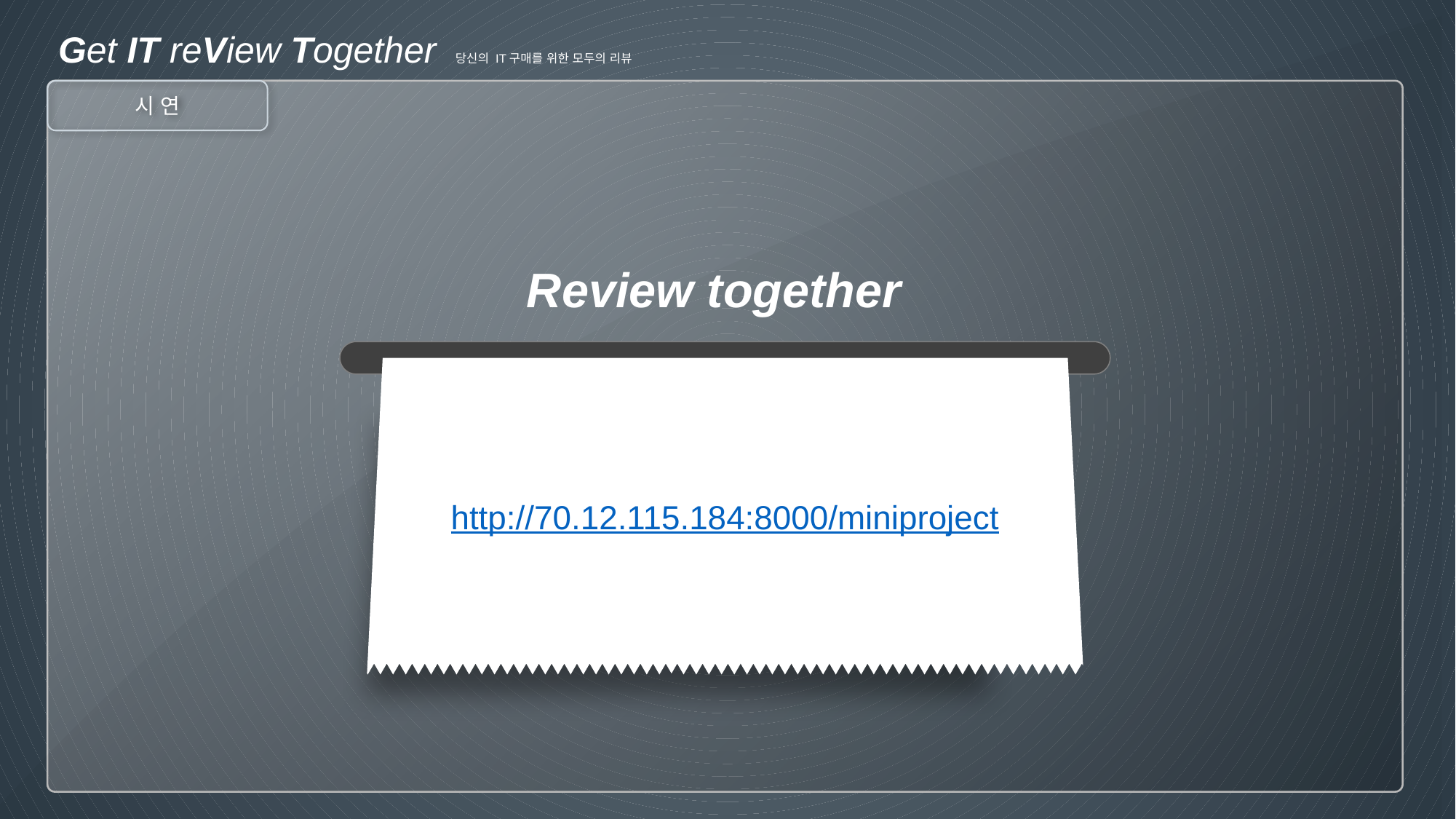

Get IT reView Together 당신의 IT구매를 위한 모두의 리뷰

시 연
Review together

http://70.12.115.184:8000/miniproject